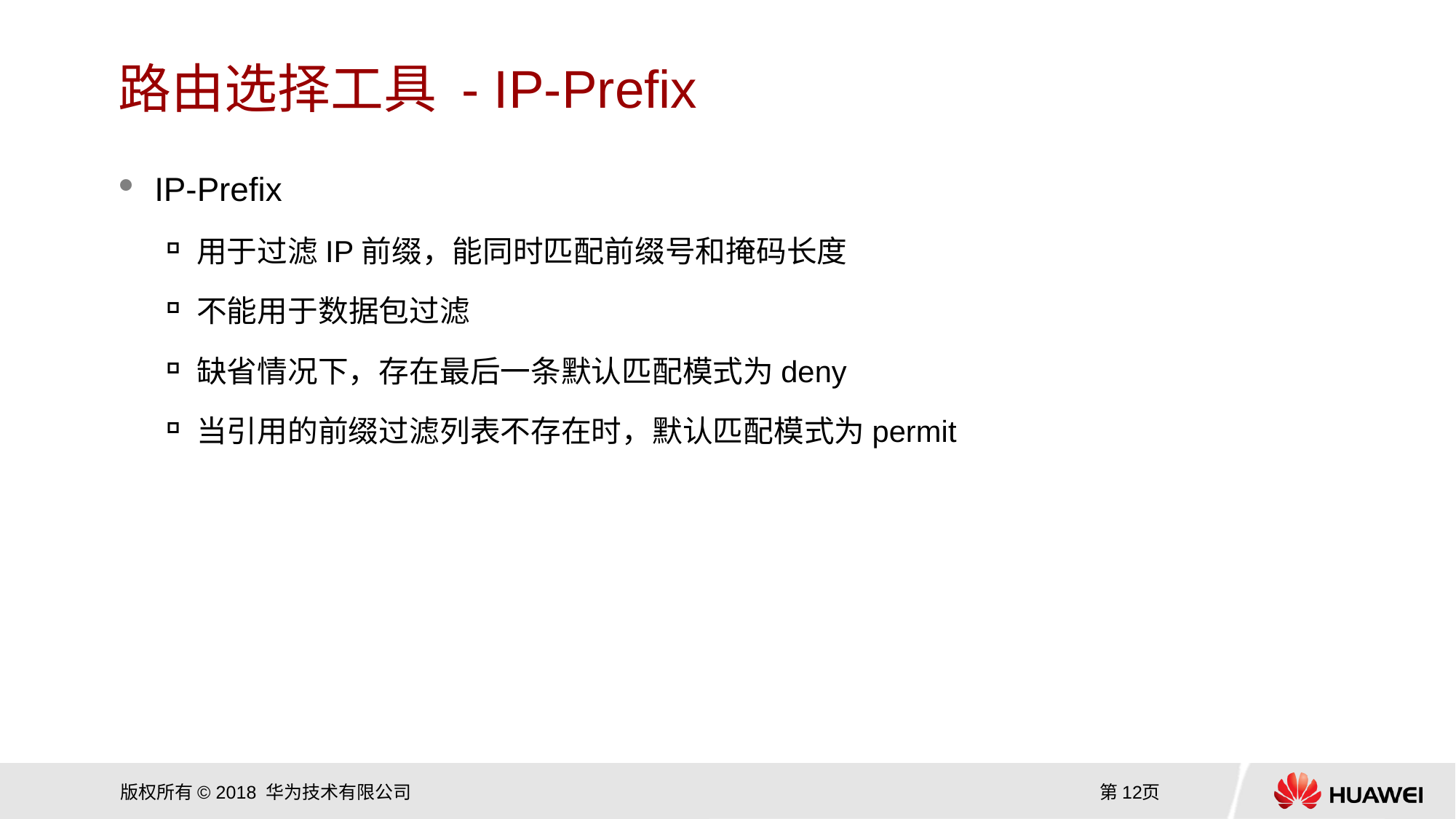

# 路由选择工具 - IP-Prefix
IP-Prefix
用于过滤IP前缀，能同时匹配前缀号和掩码长度
不能用于数据包过滤
缺省情况下，存在最后一条默认匹配模式为deny
当引用的前缀过滤列表不存在时，默认匹配模式为permit